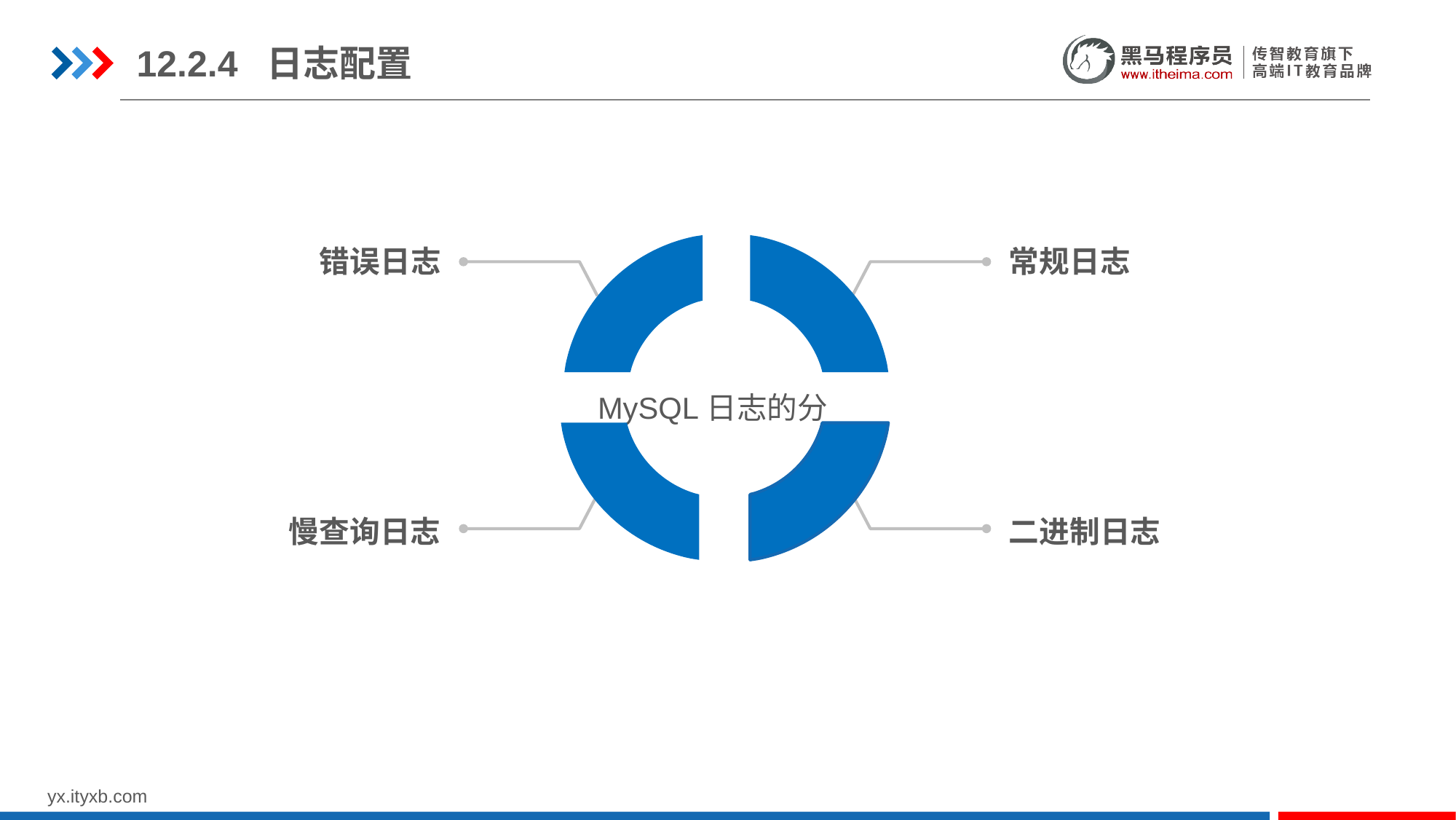

12.2.4  日志配置
常规日志
错误日志

慢查询日志
二进制日志

MySQL日志的分类